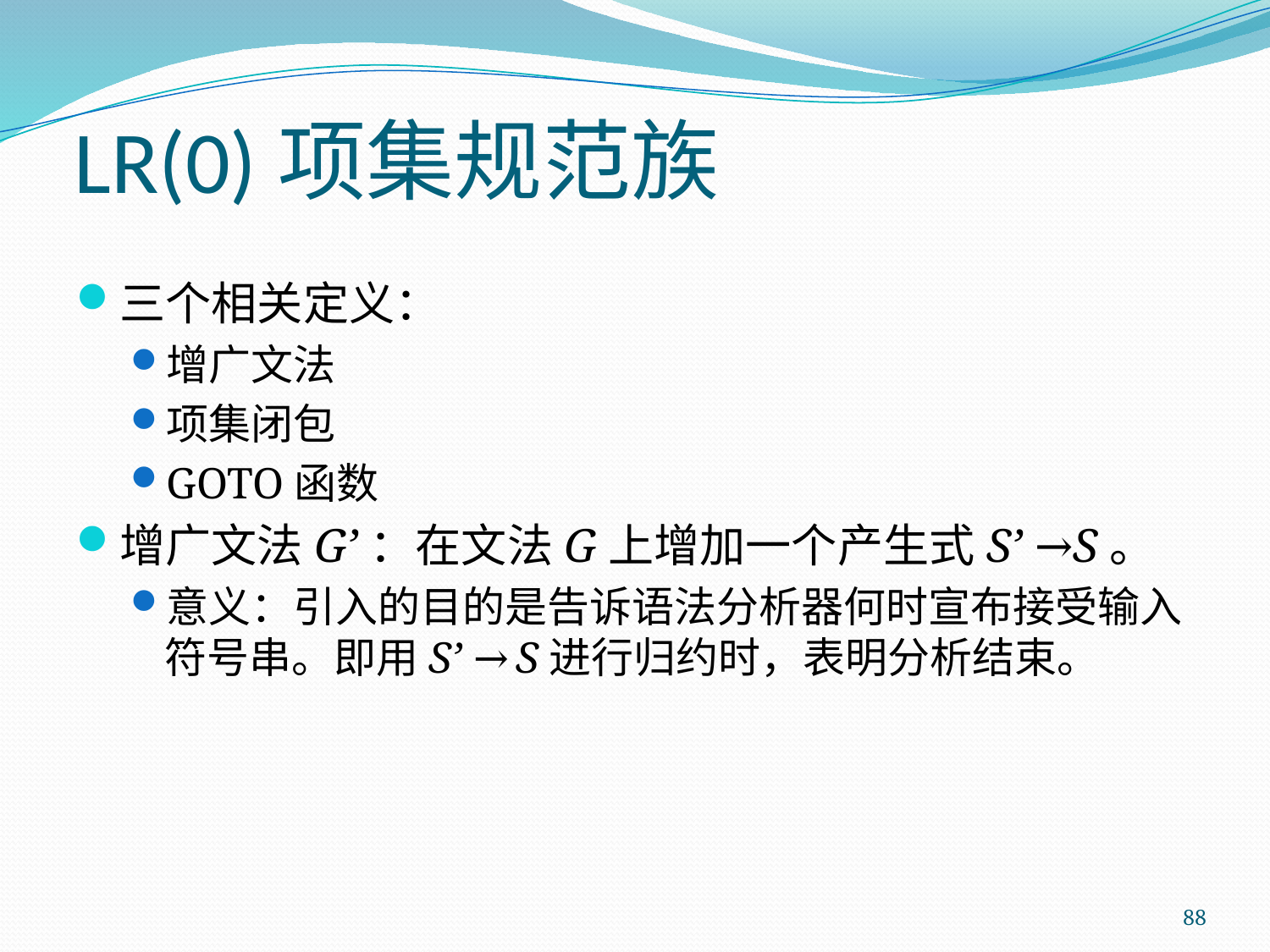

# LR(0)项集规范族
三个相关定义：
增广文法
项集闭包
GOTO函数
增广文法G’：在文法G上增加一个产生式S’ →S。
意义：引入的目的是告诉语法分析器何时宣布接受输入符号串。即用S’ →S进行归约时，表明分析结束。

88